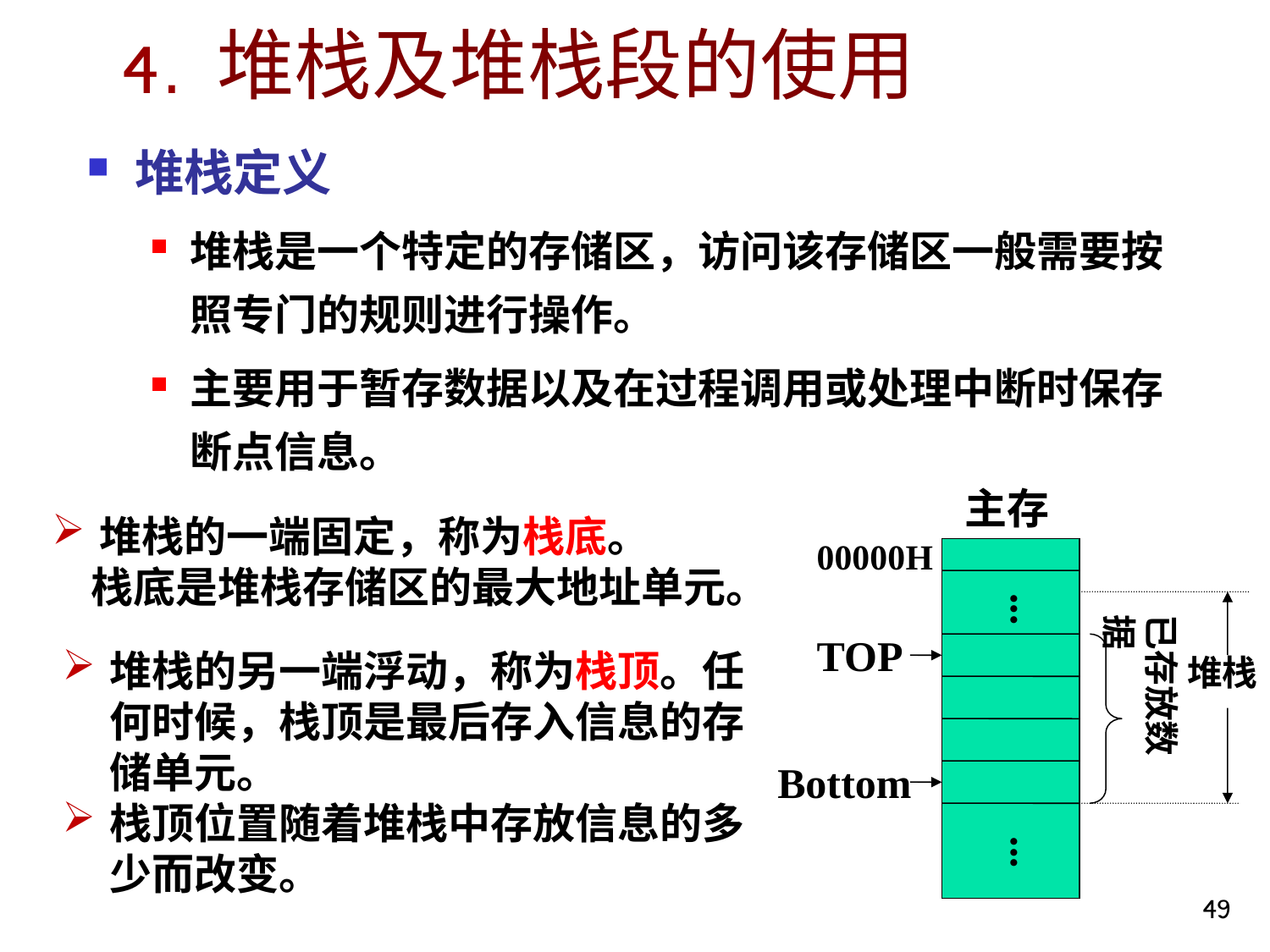

# 4. 堆栈及堆栈段的使用
堆栈定义
堆栈是一个特定的存储区，访问该存储区一般需要按照专门的规则进行操作。
主要用于暂存数据以及在过程调用或处理中断时保存断点信息。
主存
00000H

...

已存放数据
TOP

堆栈

Bottom

...
堆栈的一端固定，称为栈底。
   栈底是堆栈存储区的最大地址单元。
堆栈的另一端浮动，称为栈顶。任何时候，栈顶是最后存入信息的存储单元。
栈顶位置随着堆栈中存放信息的多少而改变。
49